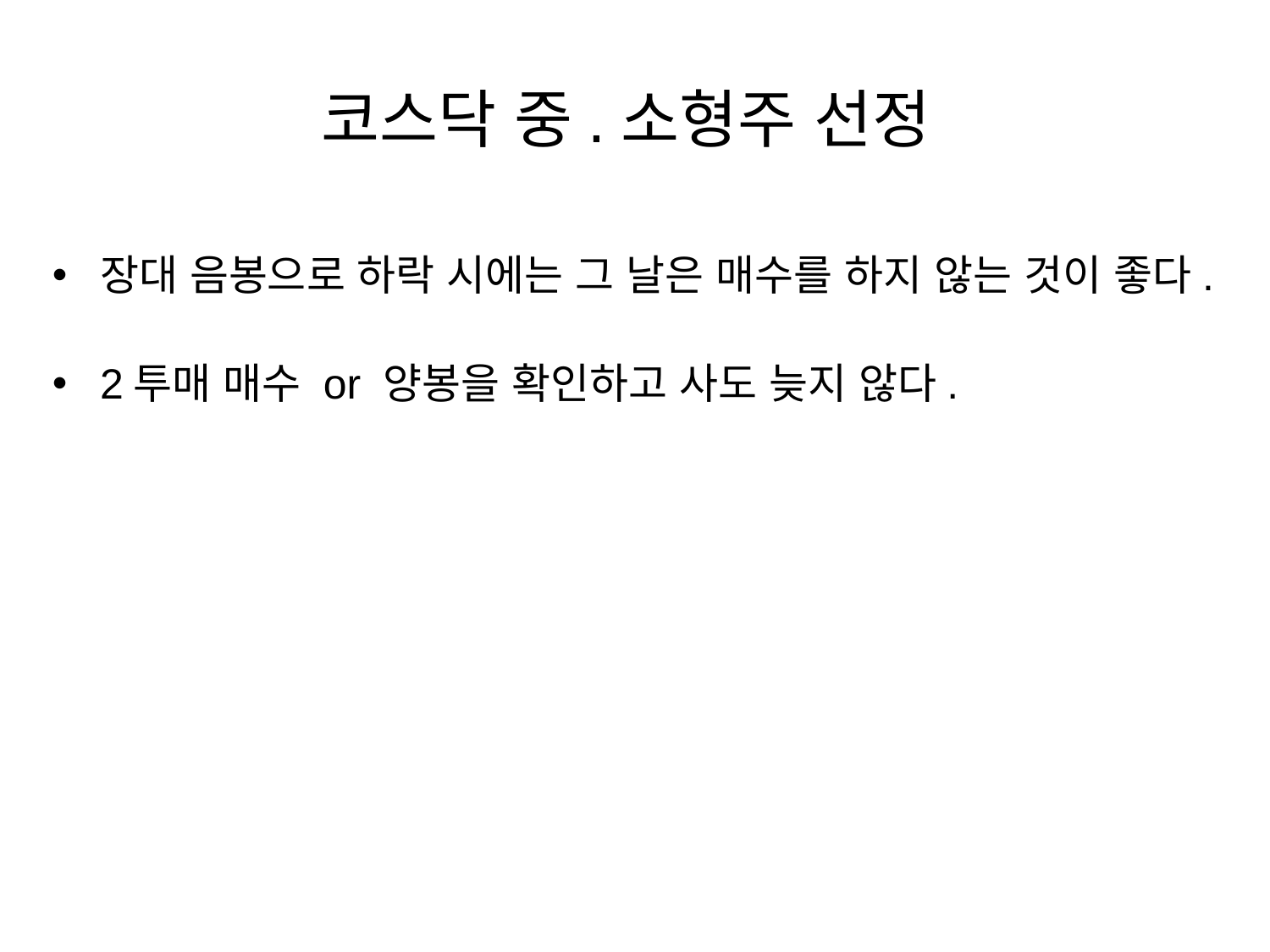

# 코스닥 중.소형주 선정
장대 음봉으로 하락 시에는 그 날은 매수를 하지 않는 것이 좋다.

2투매 매수 or 양봉을 확인하고 사도 늦지 않다.